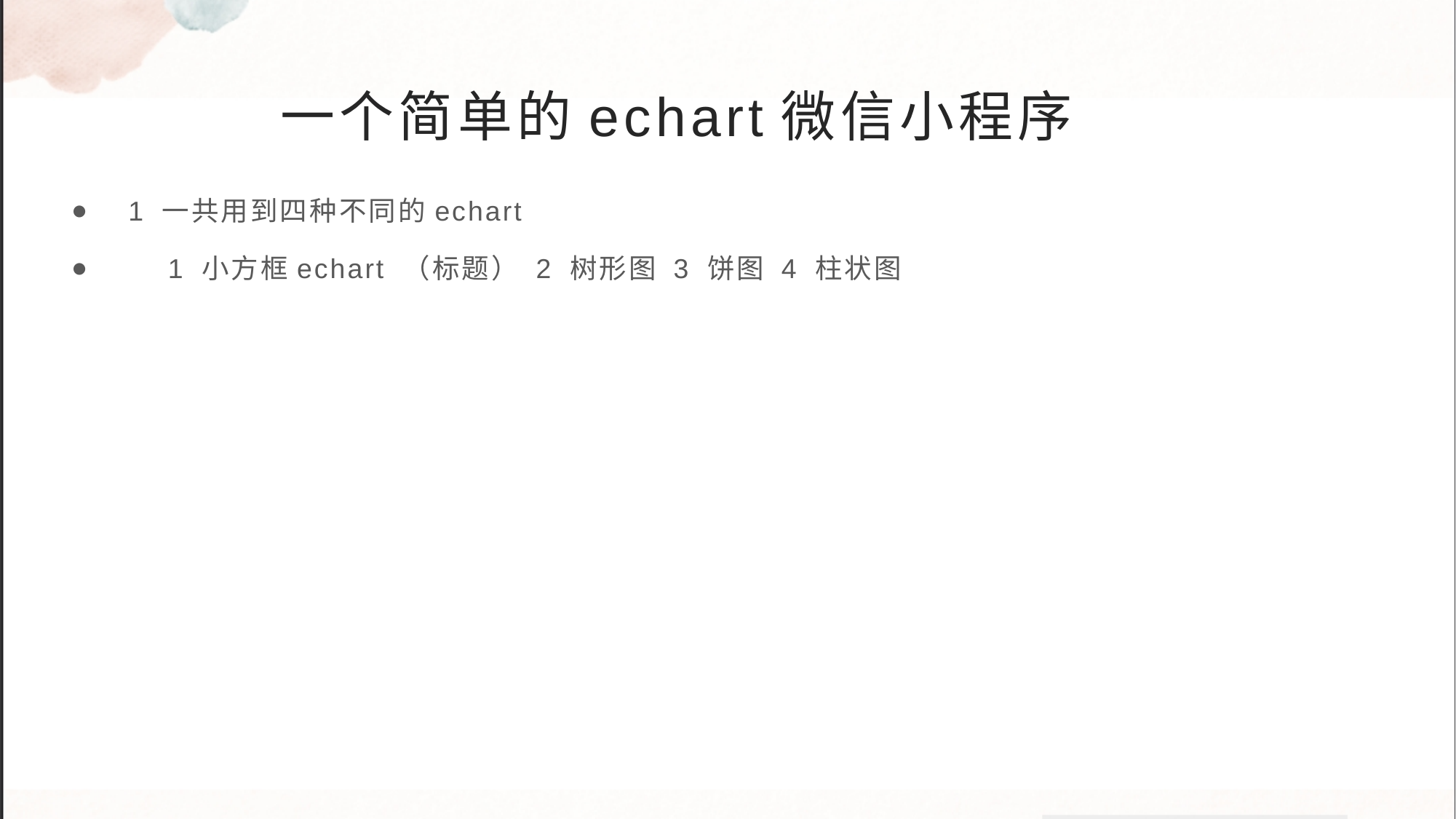

# 一个简单的echart微信小程序
   1 一共用到四种不同的echart
       1 小方框echart （标题） 2 树形图 3 饼图 4 柱状图